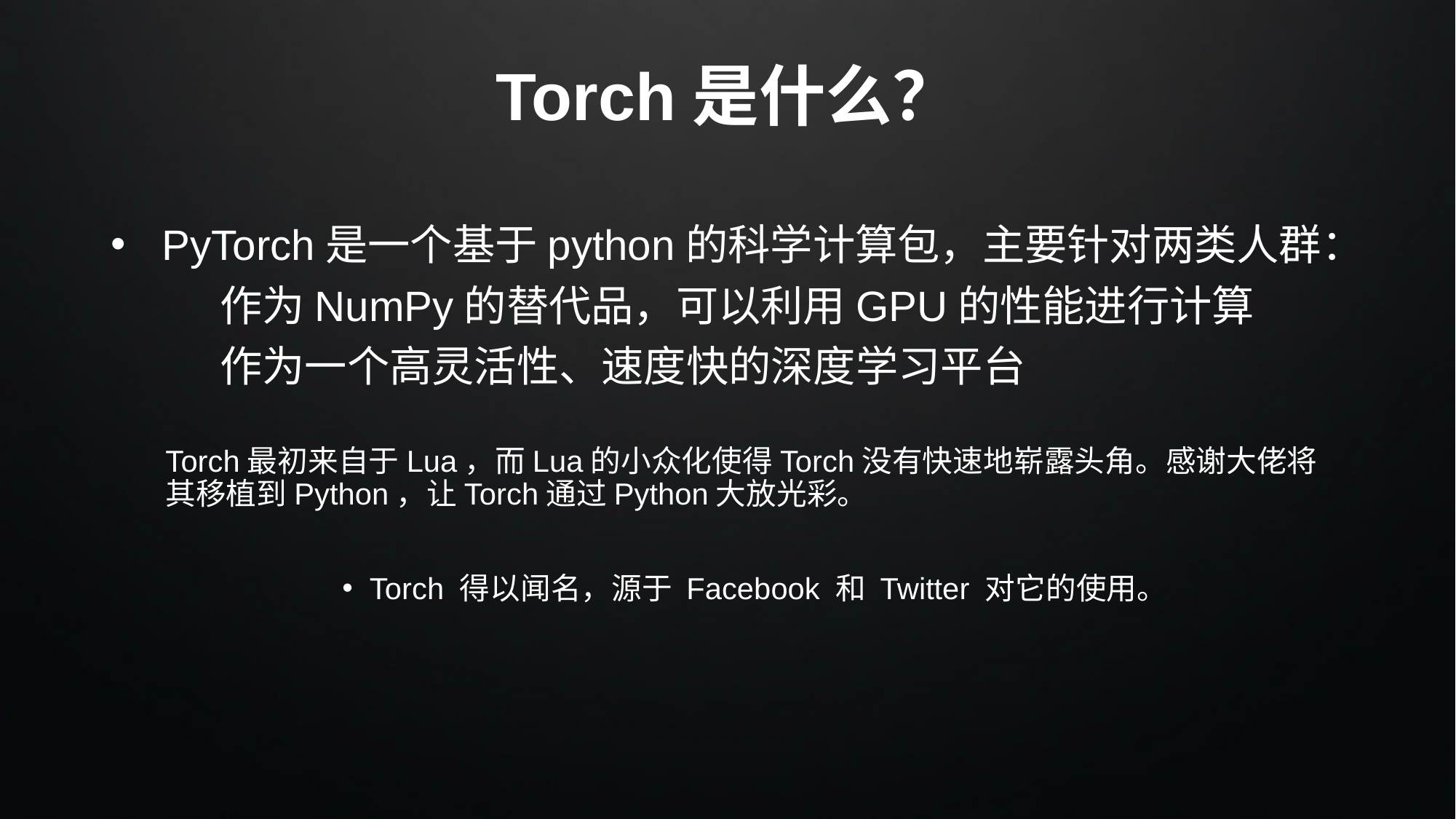

# Torch是什么？
  PyTorch是一个基于python的科学计算包，主要针对两类人群：
   	作为NumPy的替代品，可以利用GPU的性能进行计算
	作为一个高灵活性、速度快的深度学习平台

Torch最初来自于Lua，而Lua的小众化使得Torch没有快速地崭露头角。感谢大佬将其移植到Python，让Torch通过Python大放光彩。

Torch 得以闻名，源于 Facebook 和 Twitter 对它的使用。